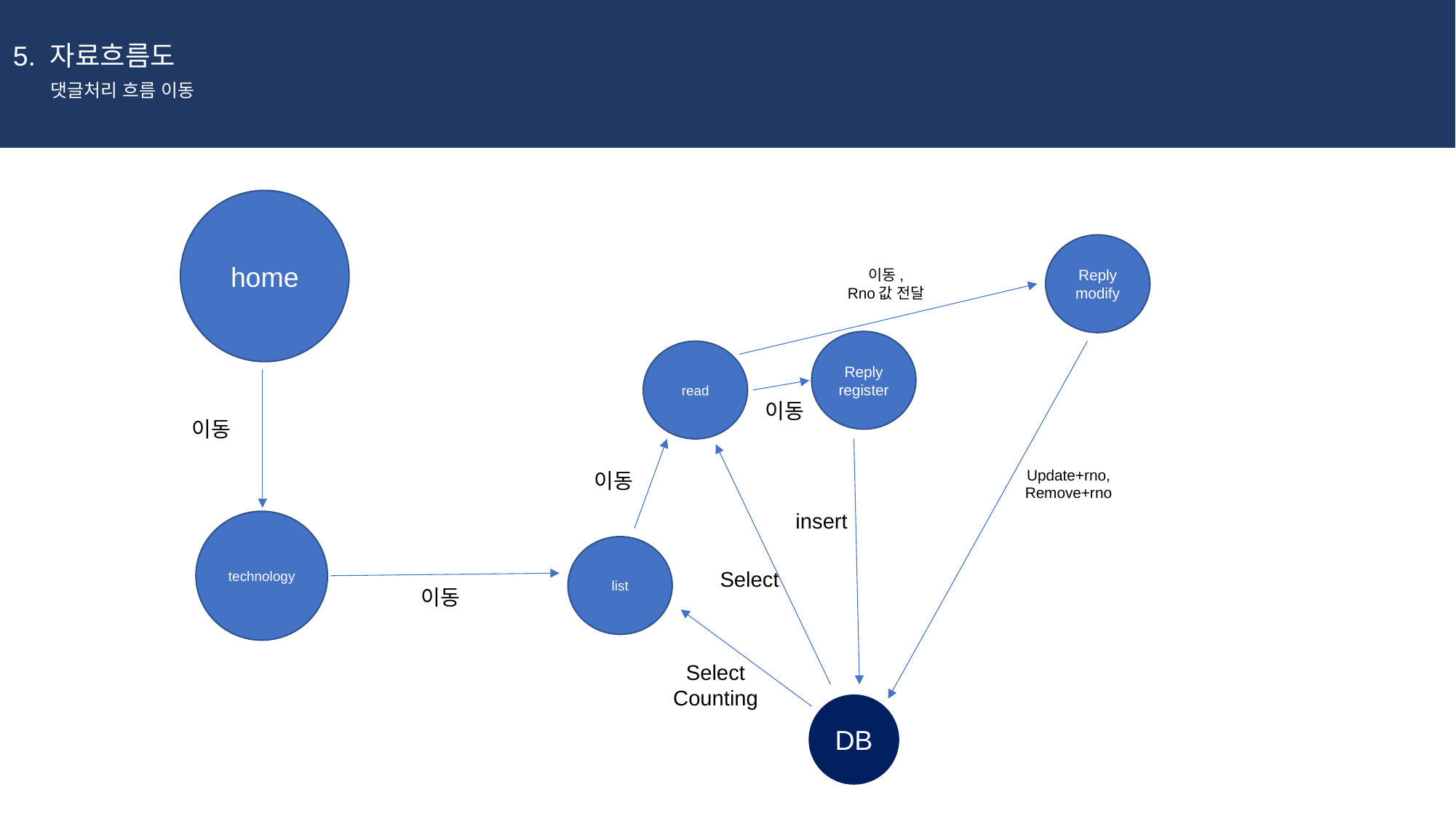

5. 자료흐름도
댓글처리 흐름 이동

home
Reply
modify
이동,
Rno값 전달
Reply
register
read
이동
이동
Update+rno,
Remove+rno
이동
insert
technology
list
Select
이동
Select
Counting
DB